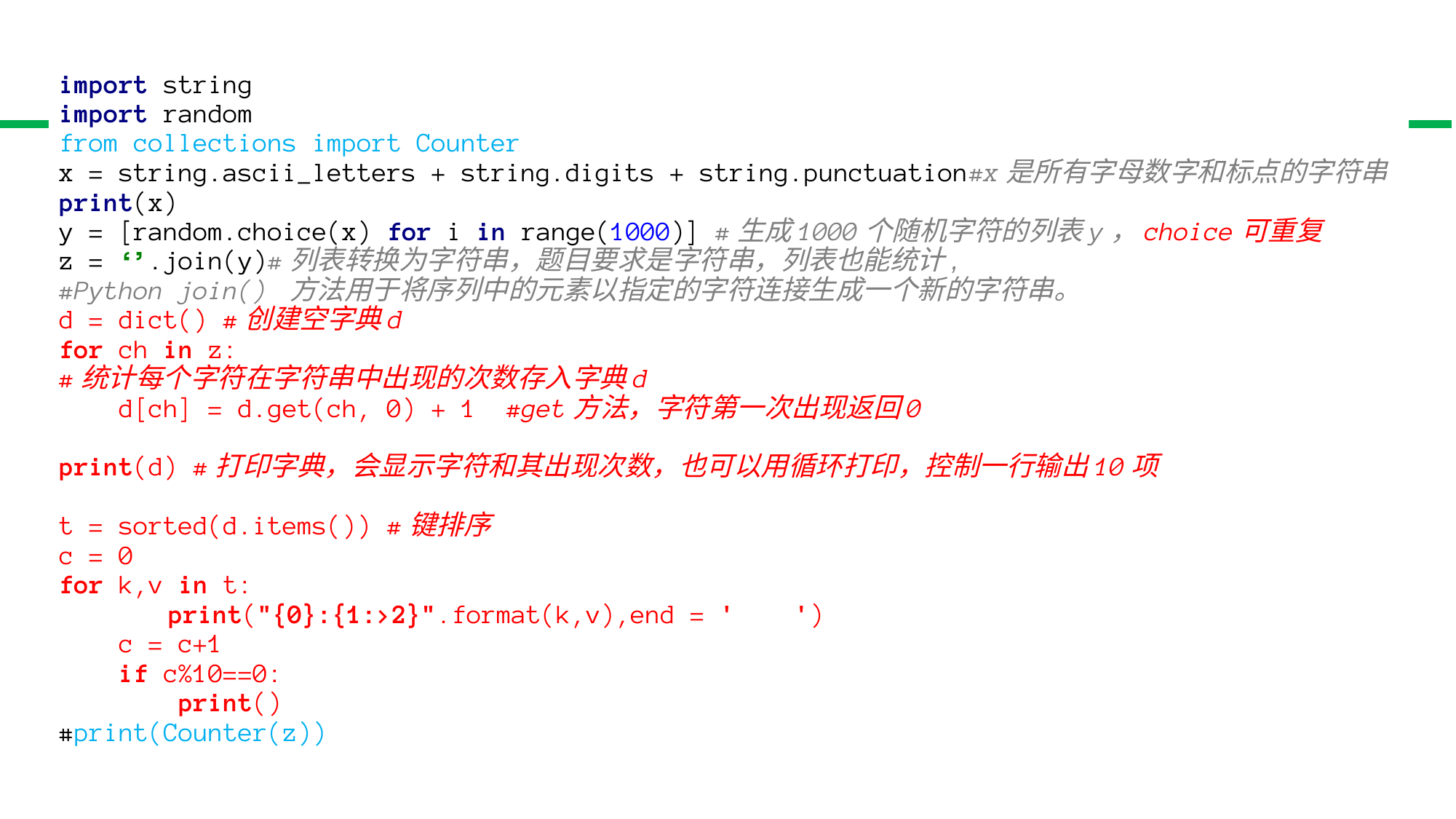

import string
import random
from collections import Counter
x = string.ascii_letters + string.digits + string.punctuation#x是所有字母数字和标点的字符串
print(x)
y = [random.choice(x) for i in range(1000)] #生成1000个随机字符的列表y，choice可重复
z = ‘’.join(y)#列表转换为字符串，题目要求是字符串，列表也能统计,
#Python join() 方法用于将序列中的元素以指定的字符连接生成一个新的字符串。
d = dict() #创建空字典d
for ch in z:
#统计每个字符在字符串中出现的次数存入字典d
    d[ch] = d.get(ch, 0) + 1  #get方法，字符第一次出现返回0
print(d) #打印字典，会显示字符和其出现次数，也可以用循环打印，控制一行输出10项
t = sorted(d.items()) #键排序
c = 0
for k,v in t:
	print("{0}:{1:>2}".format(k,v),end = '    ')
    c = c+1
    if c%10==0:
        print()
#print(Counter(z))